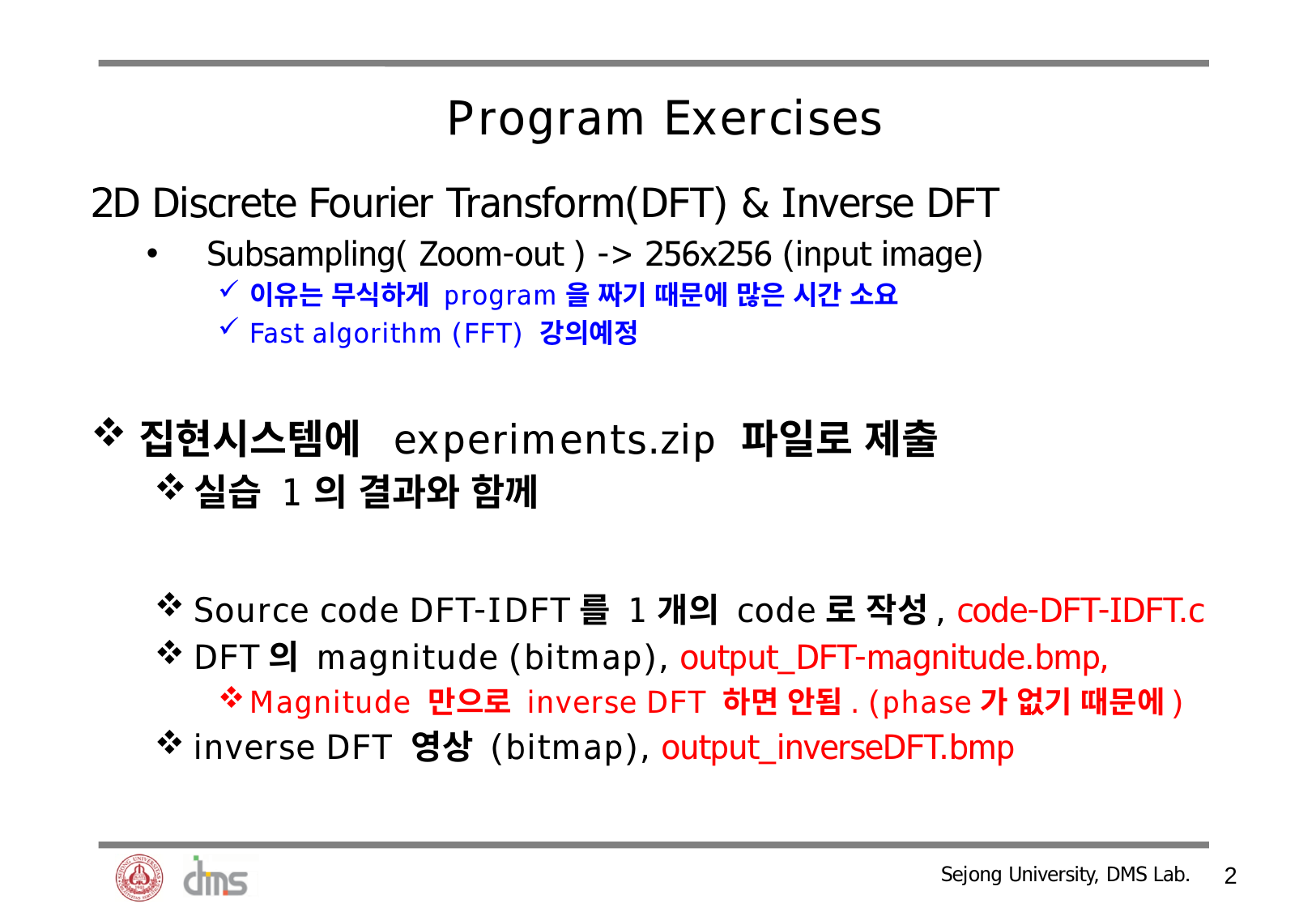

# Program Exercises
2D Discrete Fourier Transform(DFT) & Inverse DFT
Subsampling( Zoom-out ) -> 256x256 (input image)
이유는 무식하게 program을 짜기 때문에 많은 시간 소요
Fast algorithm (FFT) 강의예정

집현시스템에  experiments.zip 파일로 제출
실습 1의 결과와 함께

Source code DFT-IDFT를 1개의 code로 작성, code-DFT-IDFT.c
DFT의 magnitude (bitmap), output_DFT-magnitude.bmp,
Magnitude 만으로 inverse DFT 하면 안됨. (phase가 없기 때문에)
inverse DFT 영상 (bitmap), output_inverseDFT.bmp
2